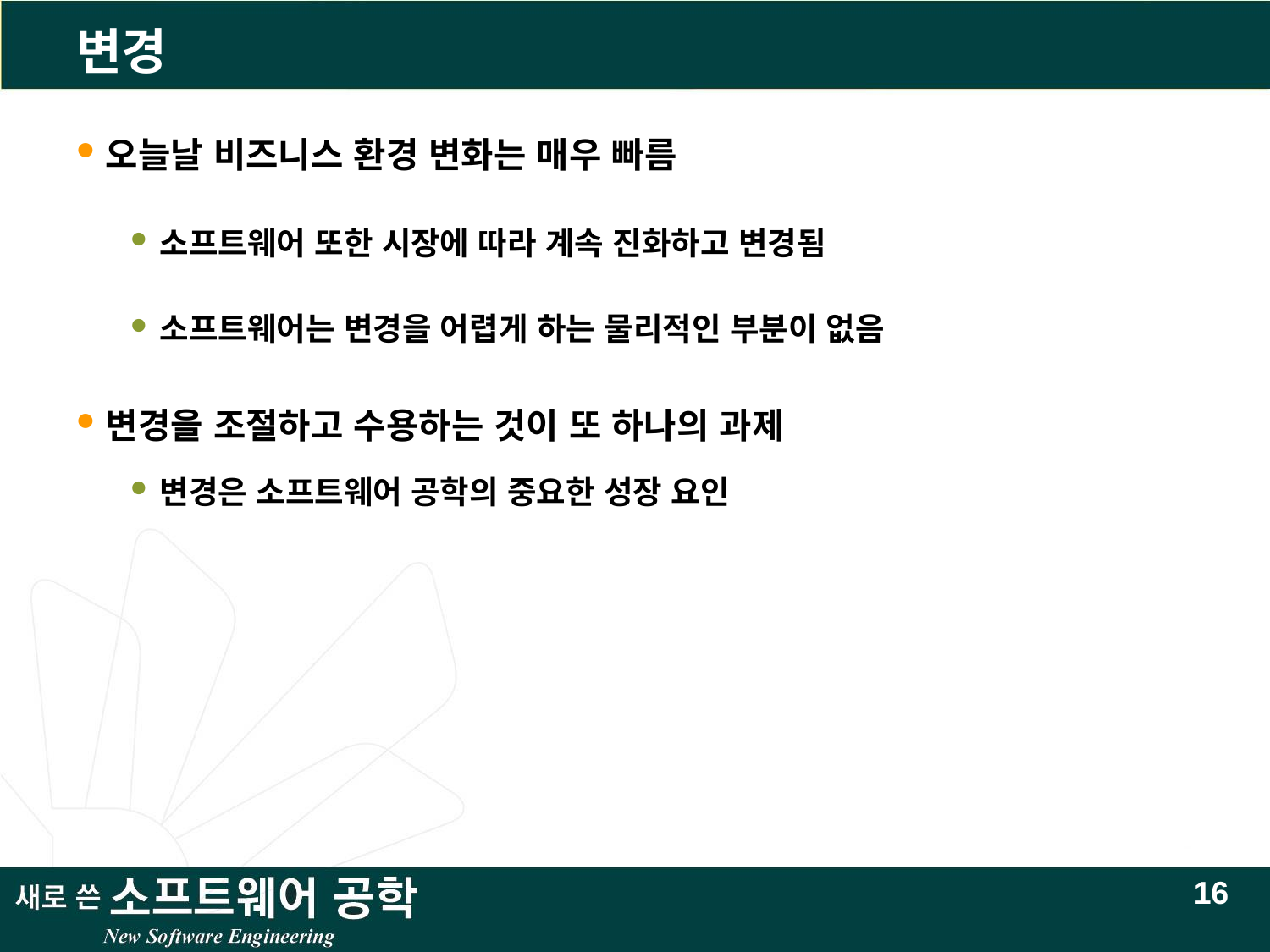

# 변경
오늘날 비즈니스 환경 변화는 매우 빠름

소프트웨어 또한 시장에 따라 계속 진화하고 변경됨

소프트웨어는 변경을 어렵게 하는 물리적인 부분이 없음

변경을 조절하고 수용하는 것이 또 하나의 과제

변경은 소프트웨어 공학의 중요한 성장 요인

16